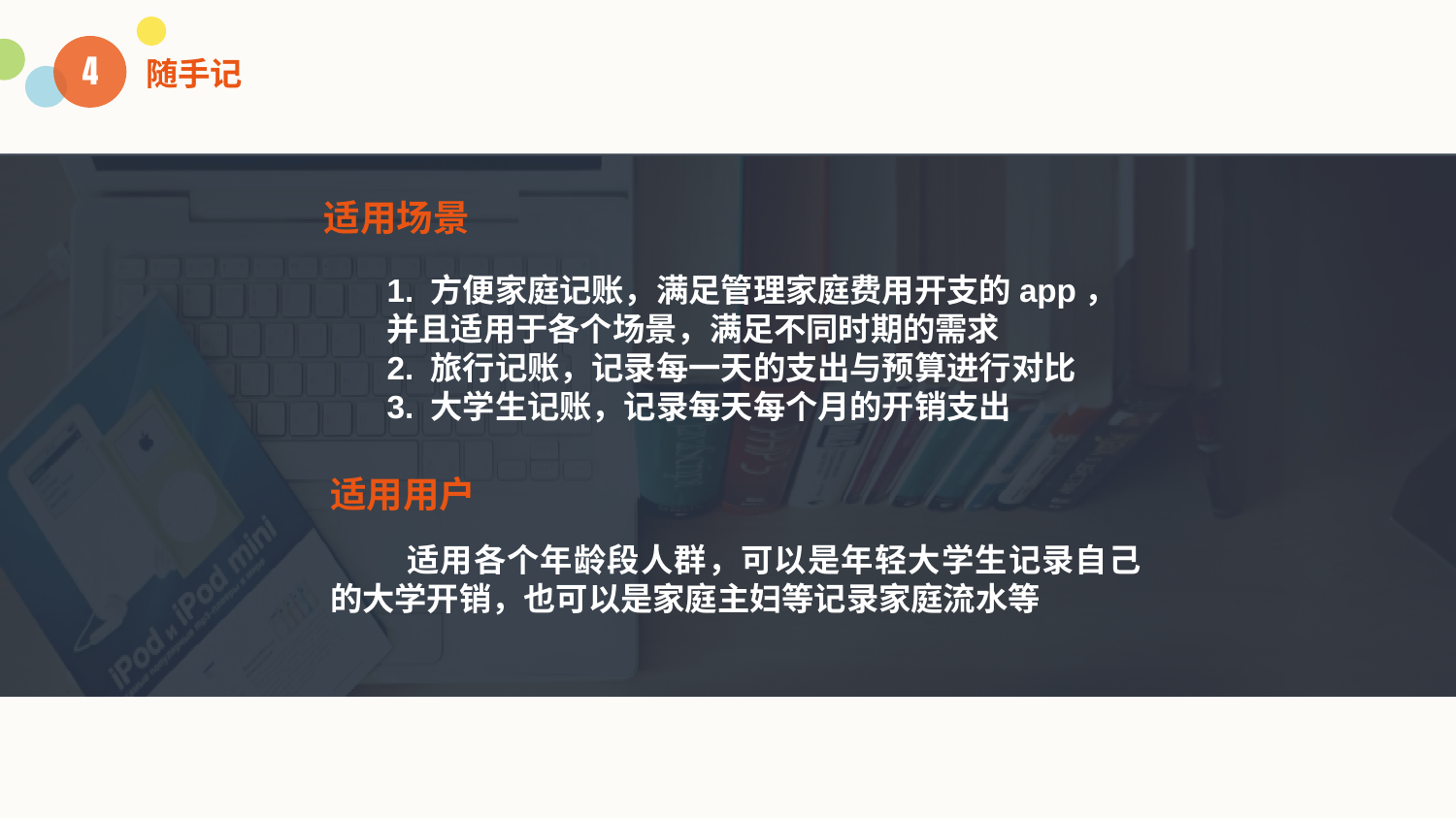

4
随手记

适用场景
1. 方便家庭记账，满足管理家庭费用开支的app，并且适用于各个场景，满足不同时期的需求
2. 旅行记账，记录每一天的支出与预算进行对比
3. 大学生记账，记录每天每个月的开销支出
适用用户
   适用各个年龄段人群，可以是年轻大学生记录自己的大学开销，也可以是家庭主妇等记录家庭流水等